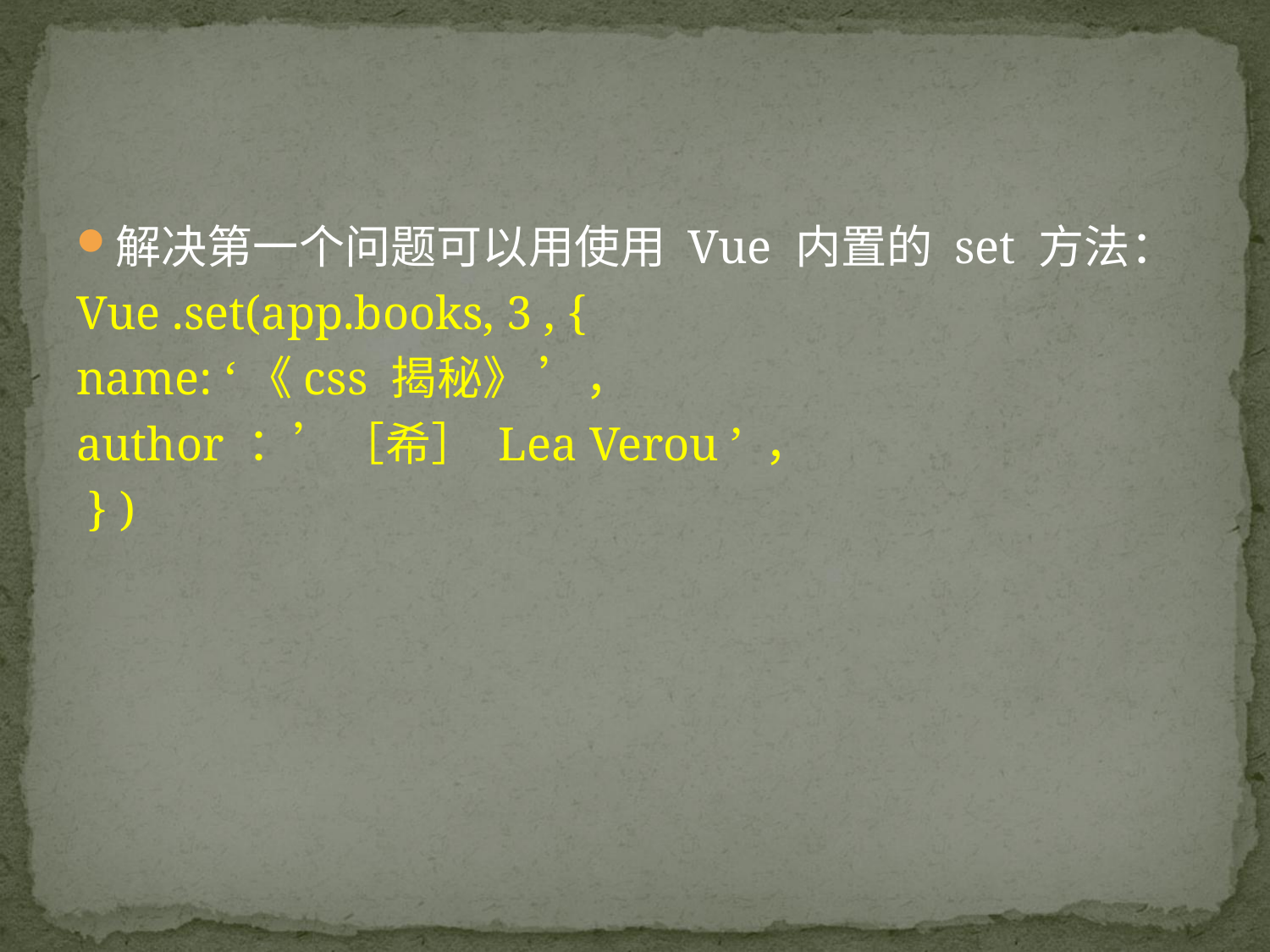

#
解决第一个问题可以用使用 Vue 内置的 set 方法：
Vue .set(app.books, 3 , {
name: ‘《css 揭秘》 ’，
author ：’［希］ Lea Verou ’ ，
 } )